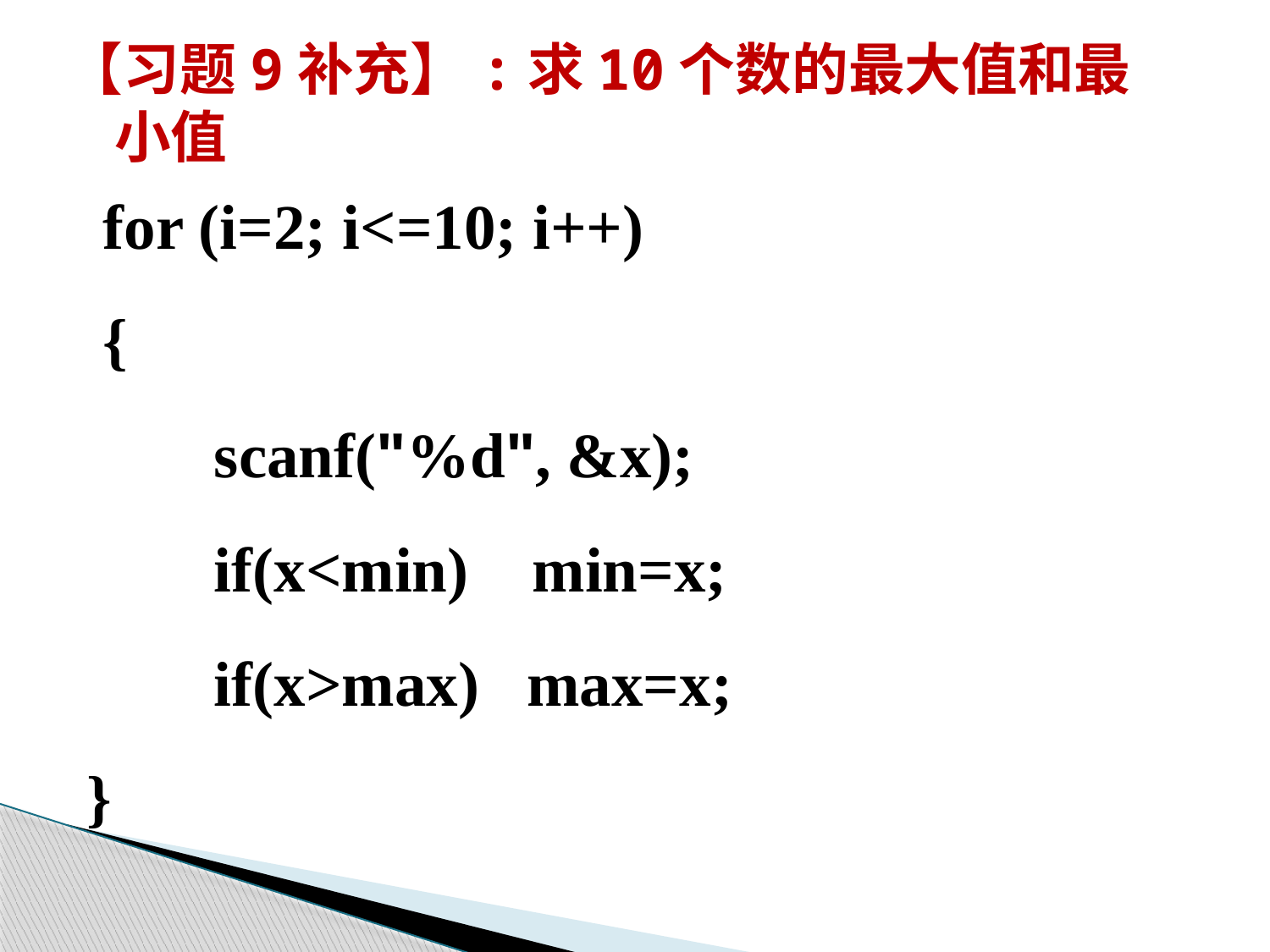

【习题9补充】:求10个数的最大值和最小值
 for (i=2; i<=10; i++)
 {
        scanf("%d", &x);
        if(x<min)    min=x;
        if(x>max)   max=x;
}